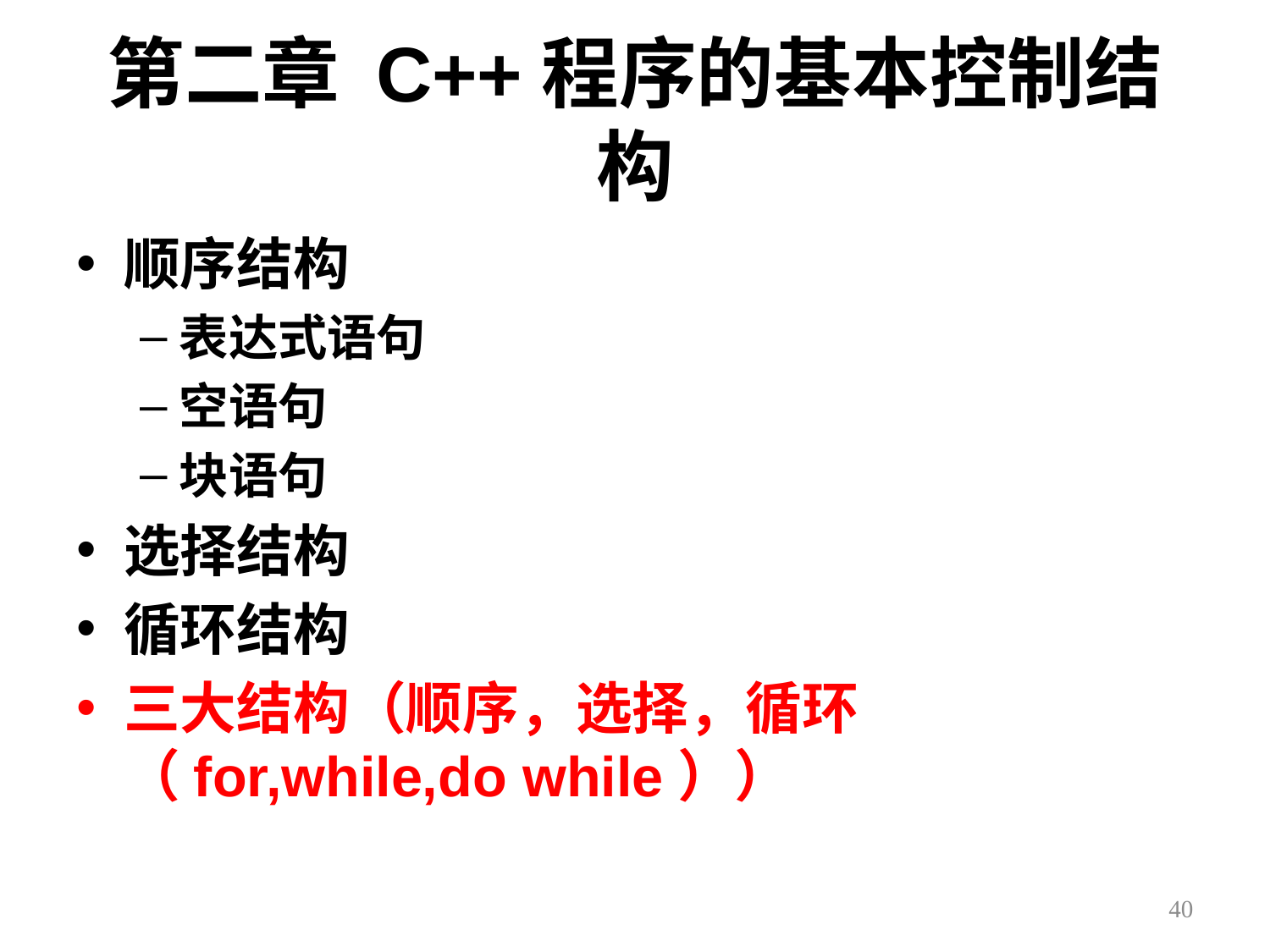

# 第二章 C++程序的基本控制结构
顺序结构
表达式语句
空语句
块语句
选择结构
循环结构
三大结构（顺序，选择，循环（for,while,do while））
40